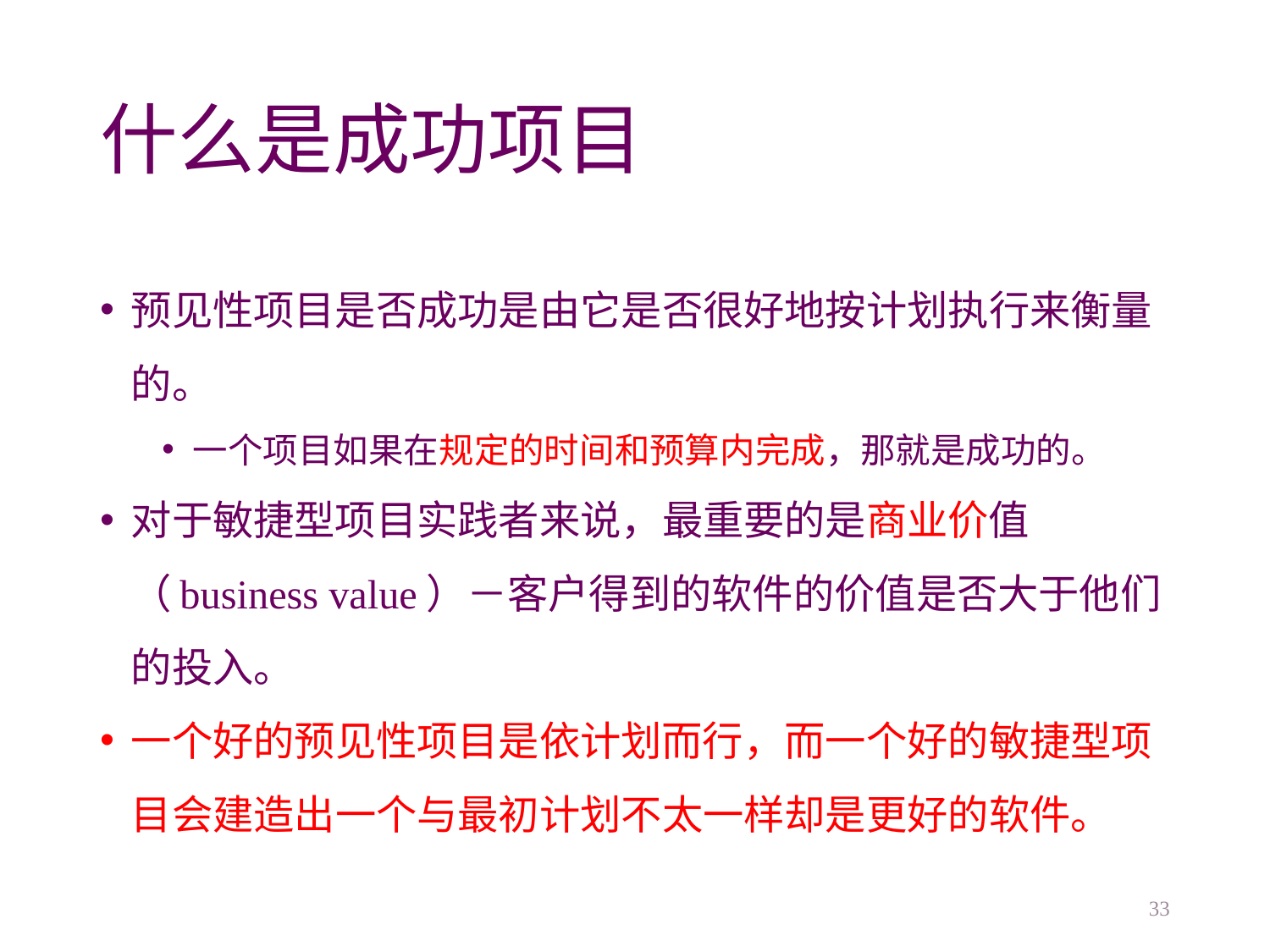

# 什么是成功项目
预见性项目是否成功是由它是否很好地按计划执行来衡量的。
一个项目如果在规定的时间和预算内完成，那就是成功的。
对于敏捷型项目实践者来说，最重要的是商业价值（business value）－客户得到的软件的价值是否大于他们的投入。
一个好的预见性项目是依计划而行，而一个好的敏捷型项目会建造出一个与最初计划不太一样却是更好的软件。

33